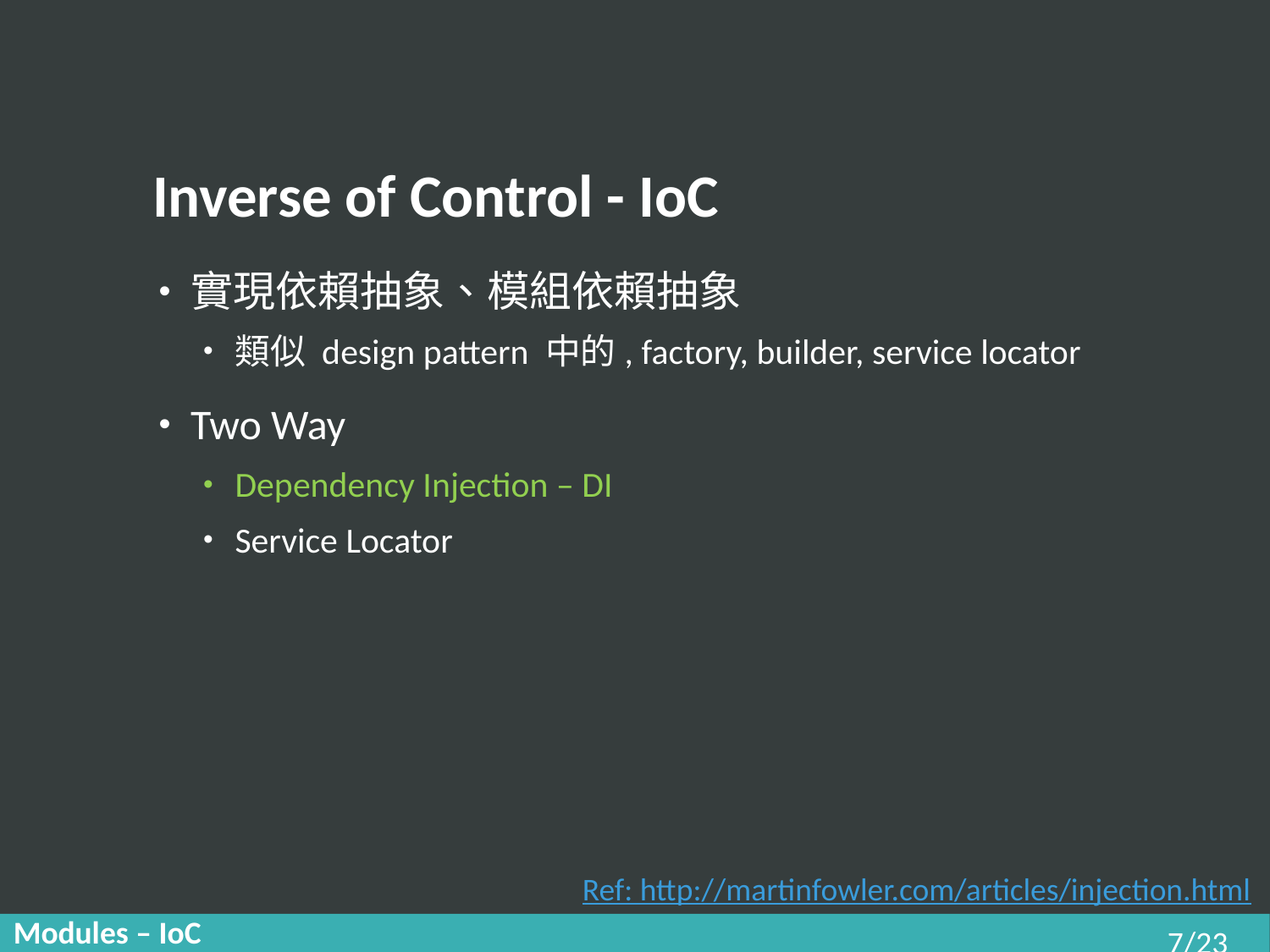

# Inverse of Control - IoC
實現依賴抽象、模組依賴抽象
類似 design pattern 中的, factory, builder, service locator
Two Way
Dependency Injection – DI
Service Locator

Ref: http://martinfowler.com/articles/injection.html
Modules – IoC